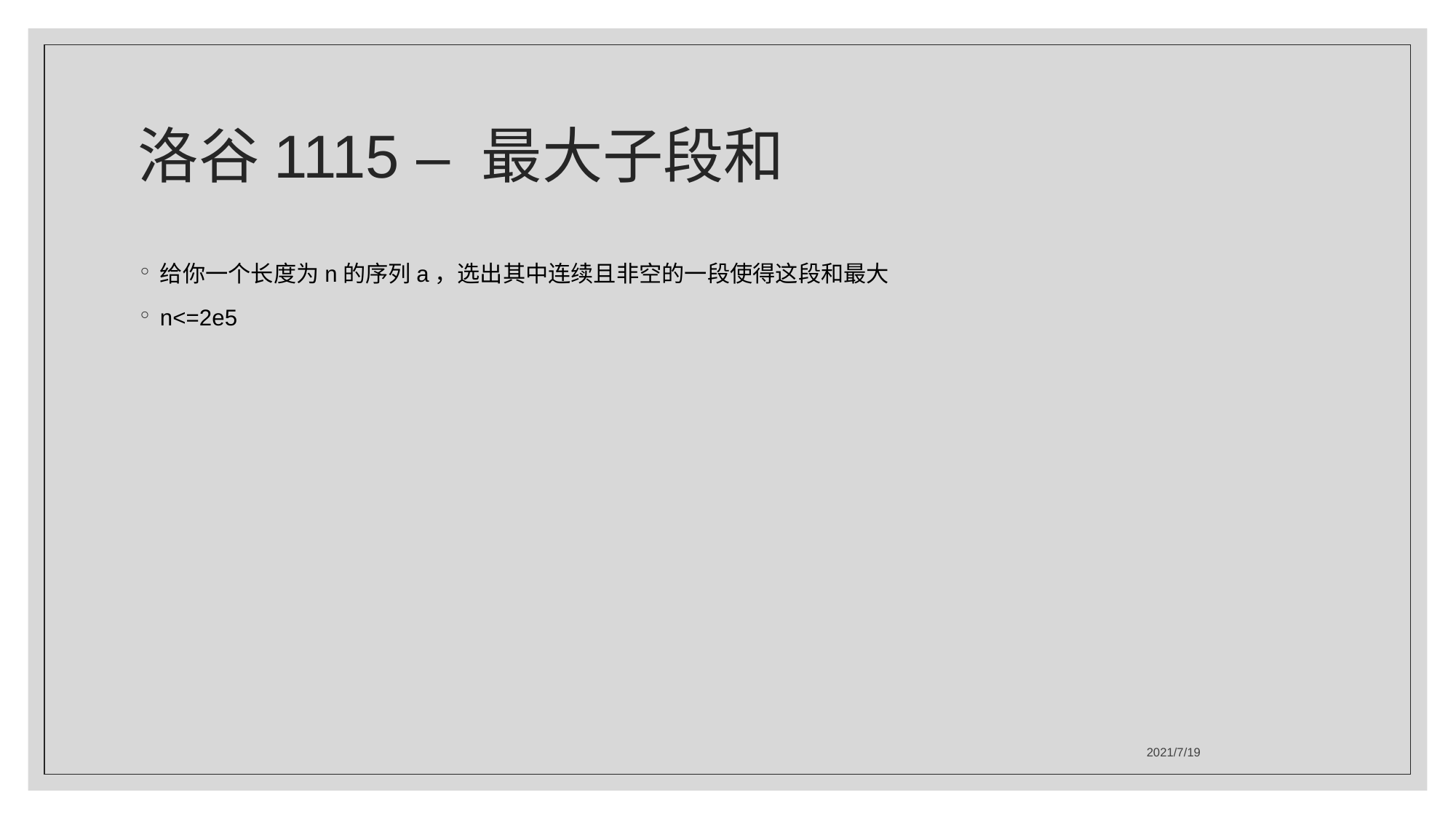

# 洛谷1115 – 最大子段和
给你一个长度为n的序列a，选出其中连续且非空的一段使得这段和最大
n<=2e5
2021/7/19